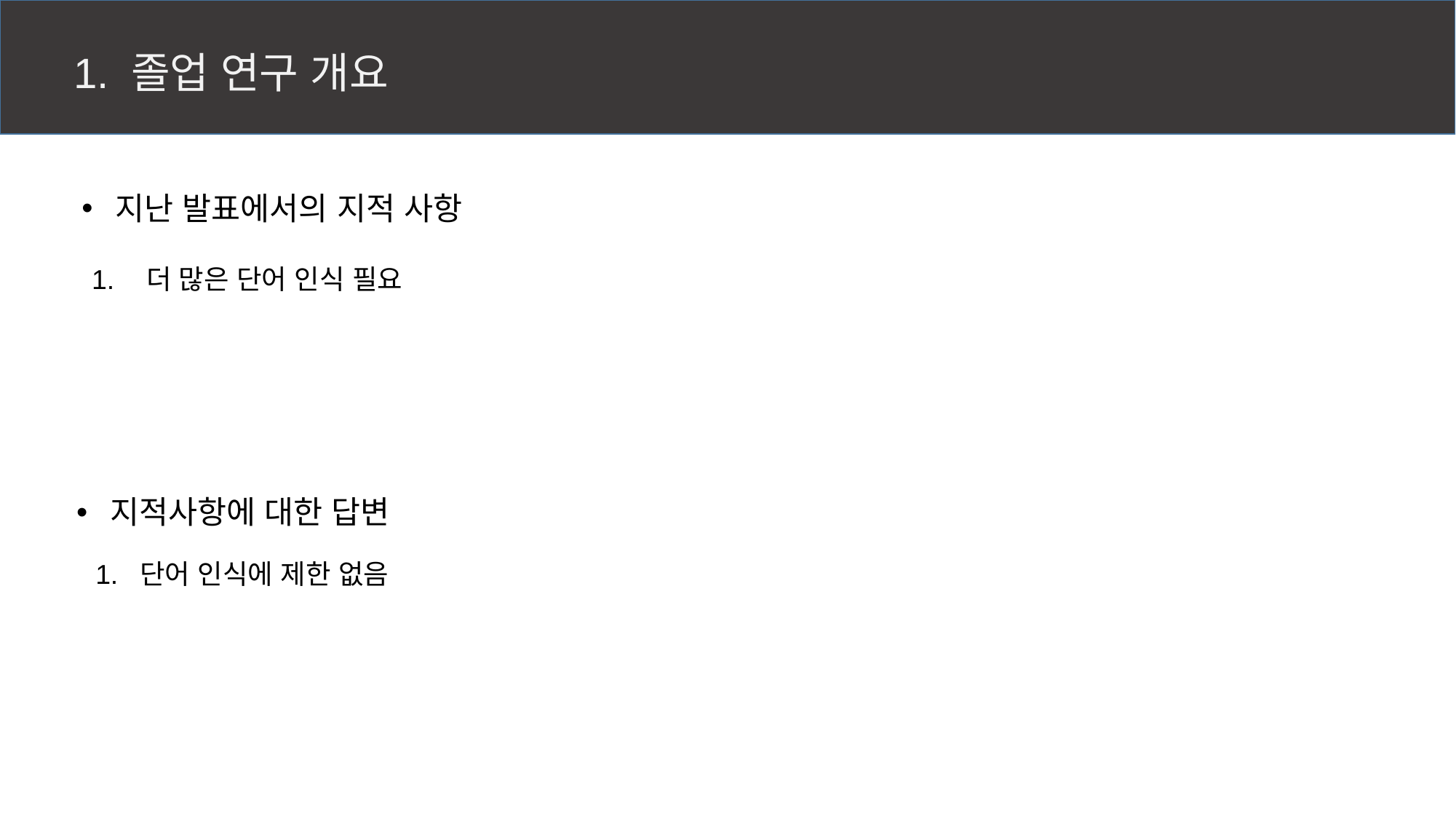

# 1. 졸업 연구 개요
  지난 발표에서의 지적 사항

더 많은 단어 인식 필요
  지적사항에 대한 답변
1.  단어 인식에 제한 없음